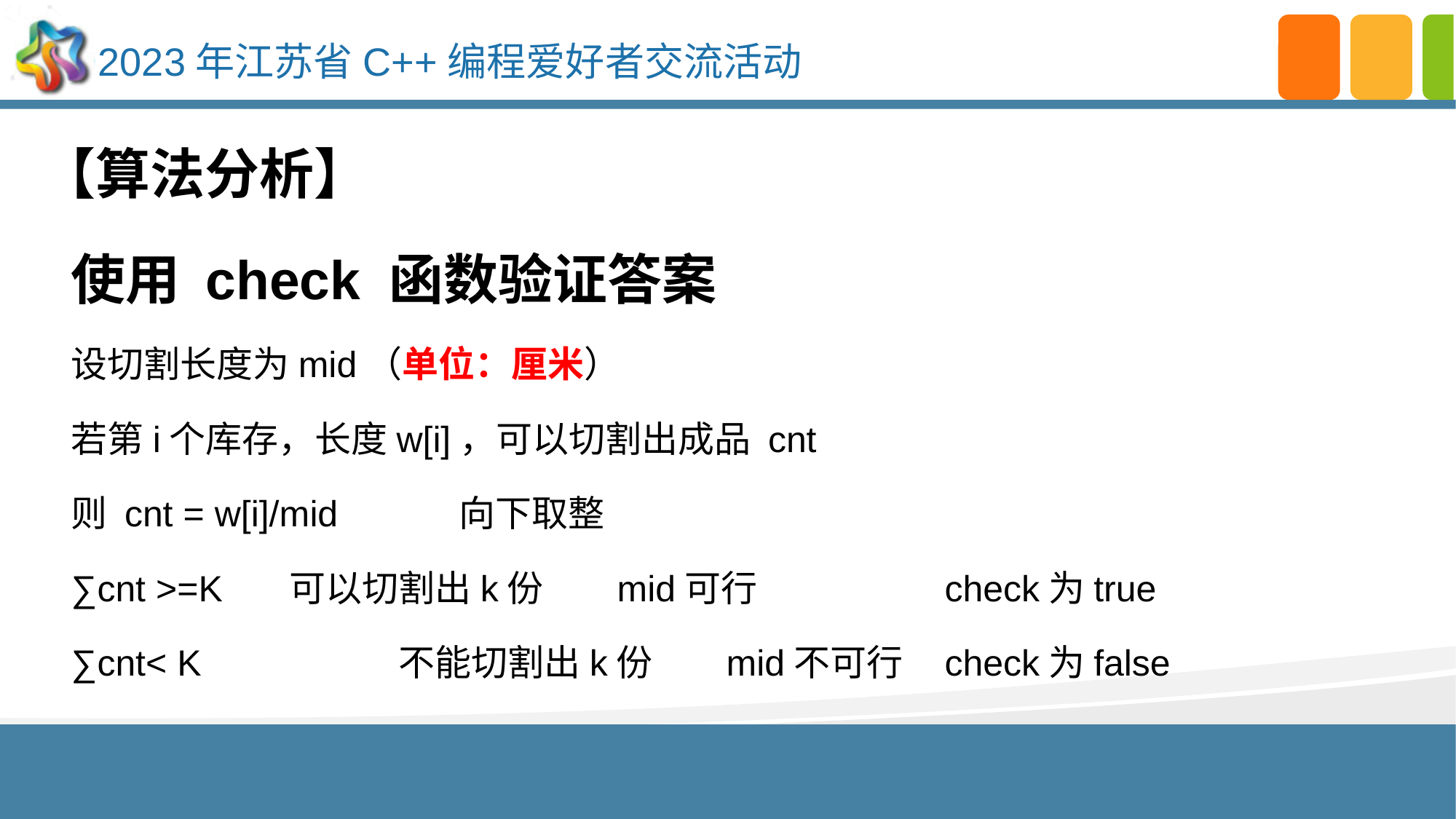

【算法分析】
使用 check 函数验证答案
设切割长度为mid（单位：厘米）
若第i个库存，长度w[i]，可以切割出成品 cnt
则 cnt = w[i]/mid           向下取整
∑cnt >=K	可以切割出k份	mid可行		check为true
∑cnt< K		不能切割出k份	mid不可行	check为false